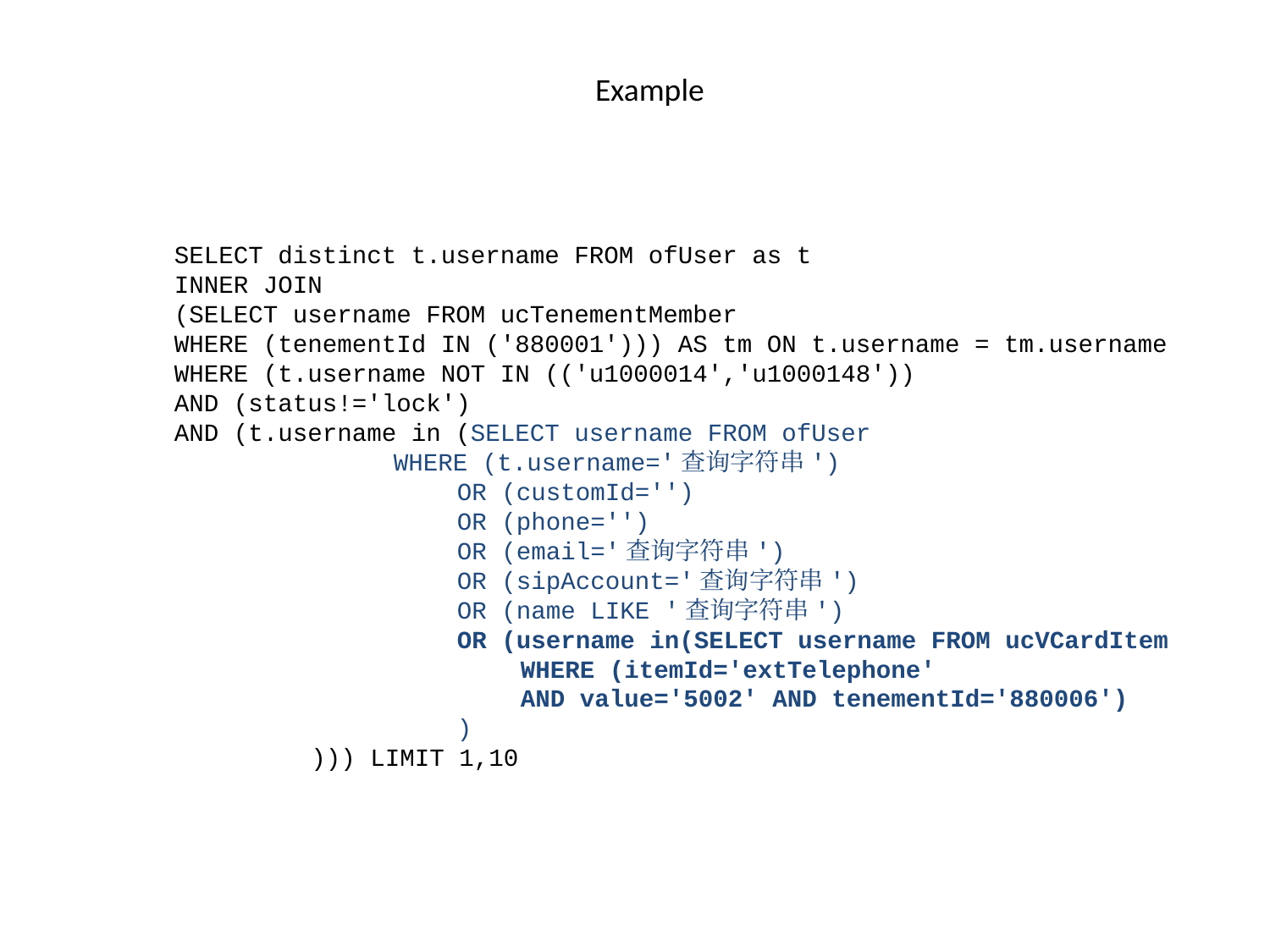

Example
SELECT distinct t.username FROM ofUser as t
INNER JOIN
(SELECT username FROM ucTenementMember
WHERE (tenementId IN ('880001'))) AS tm ON t.username = tm.username
WHERE (t.username NOT IN (('u1000014','u1000148'))
AND (status!='lock')
AND (t.username in (SELECT username FROM ofUser
WHERE (t.username='查询字符串')
OR (customId='')
OR (phone='')
OR (email='查询字符串')
OR (sipAccount='查询字符串')
OR (name LIKE '查询字符串')
OR (username in(SELECT username FROM ucVCardItem
WHERE (itemId='extTelephone'
AND value='5002' AND tenementId='880006')
	)
   ))) LIMIT 1,10